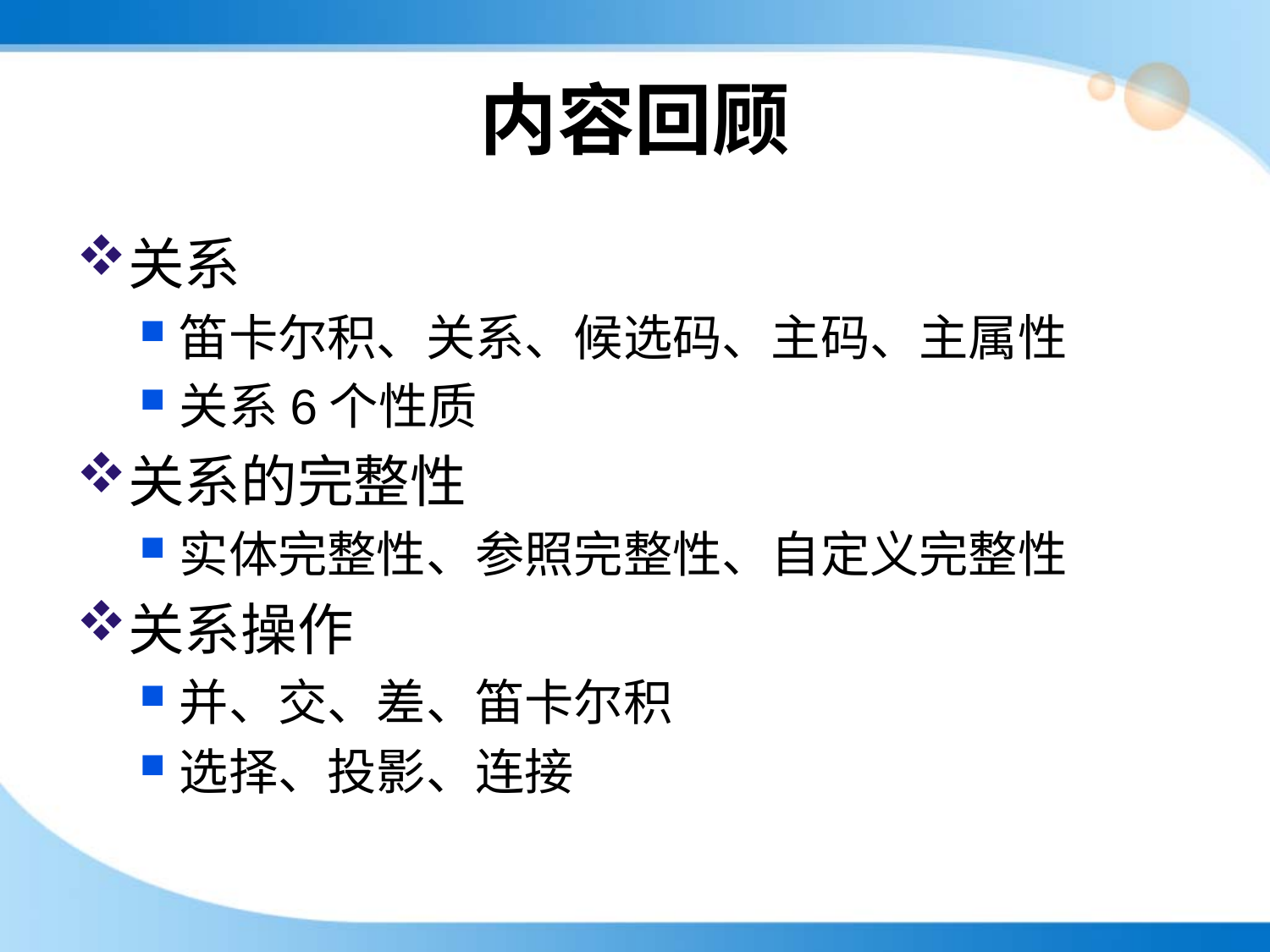

# 内容回顾
关系
笛卡尔积、关系、候选码、主码、主属性
关系6个性质
关系的完整性
实体完整性、参照完整性、自定义完整性
关系操作
并、交、差、笛卡尔积
选择、投影、连接